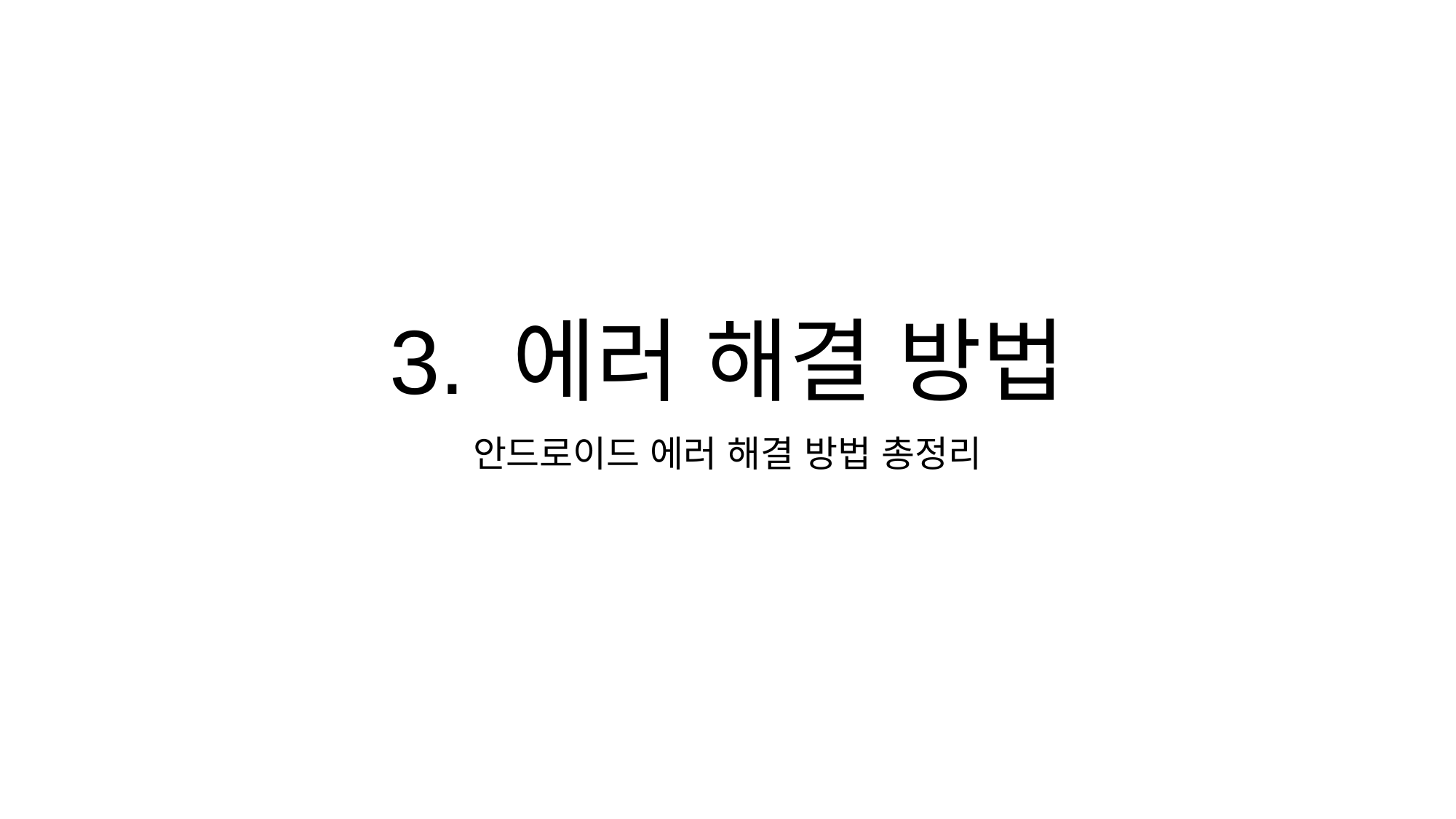

# 3. 에러 해결 방법
안드로이드 에러 해결 방법 총정리